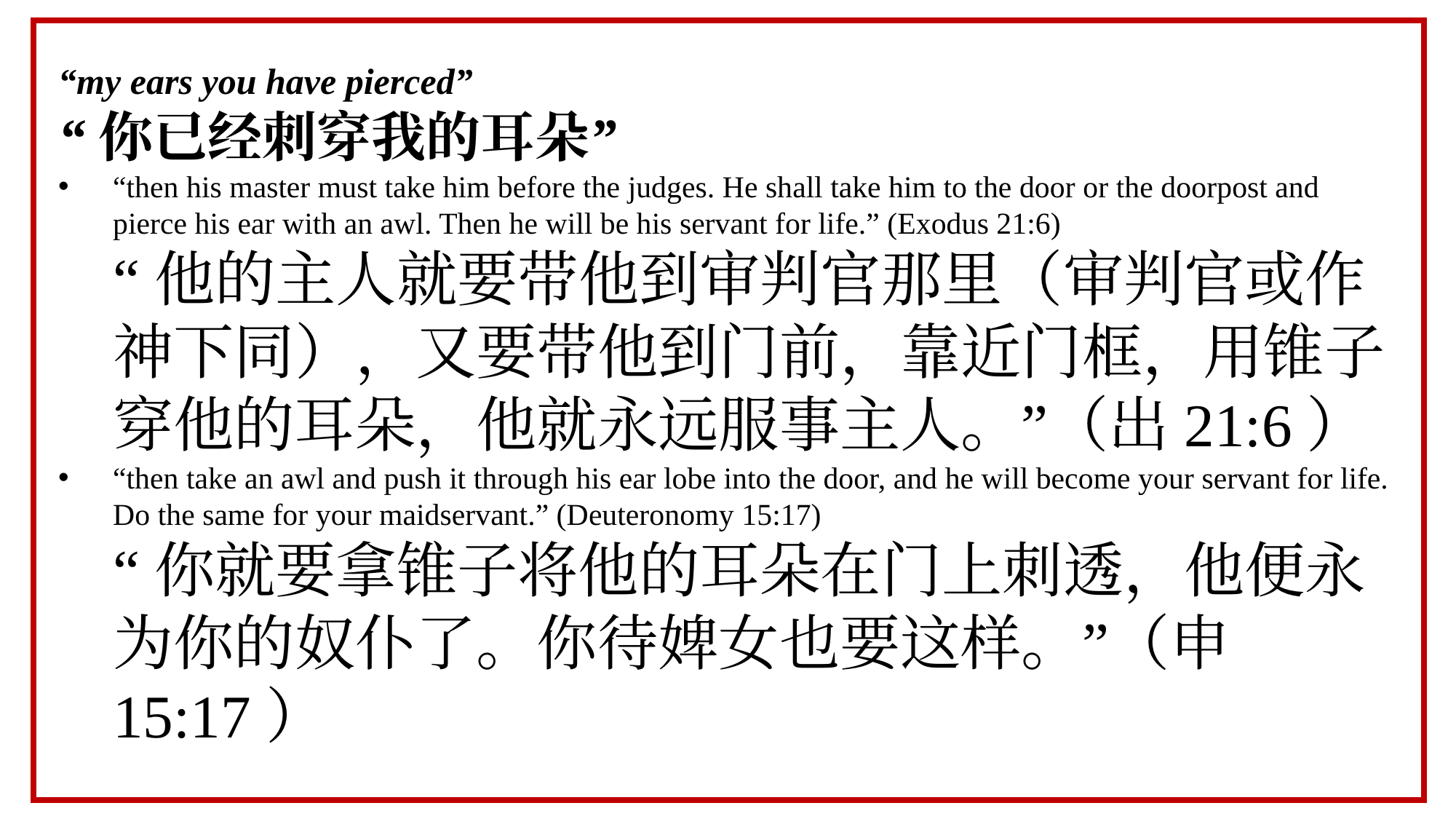

“my ears you have pierced”
“你已经刺穿我的耳朵”
“then his master must take him before the judges. He shall take him to the door or the doorpost and pierce his ear with an awl. Then he will be his servant for life.” (Exodus 21:6)
“他的主人就要带他到审判官那里（审判官或作神下同），又要带他到门前，靠近门框，用锥子穿他的耳朵，他就永远服事主人。”（出21:6）
“then take an awl and push it through his ear lobe into the door, and he will become your servant for life. Do the same for your maidservant.” (Deuteronomy 15:17)
“你就要拿锥子将他的耳朵在门上刺透，他便永为你的奴仆了。你待婢女也要这样。”（申15:17）